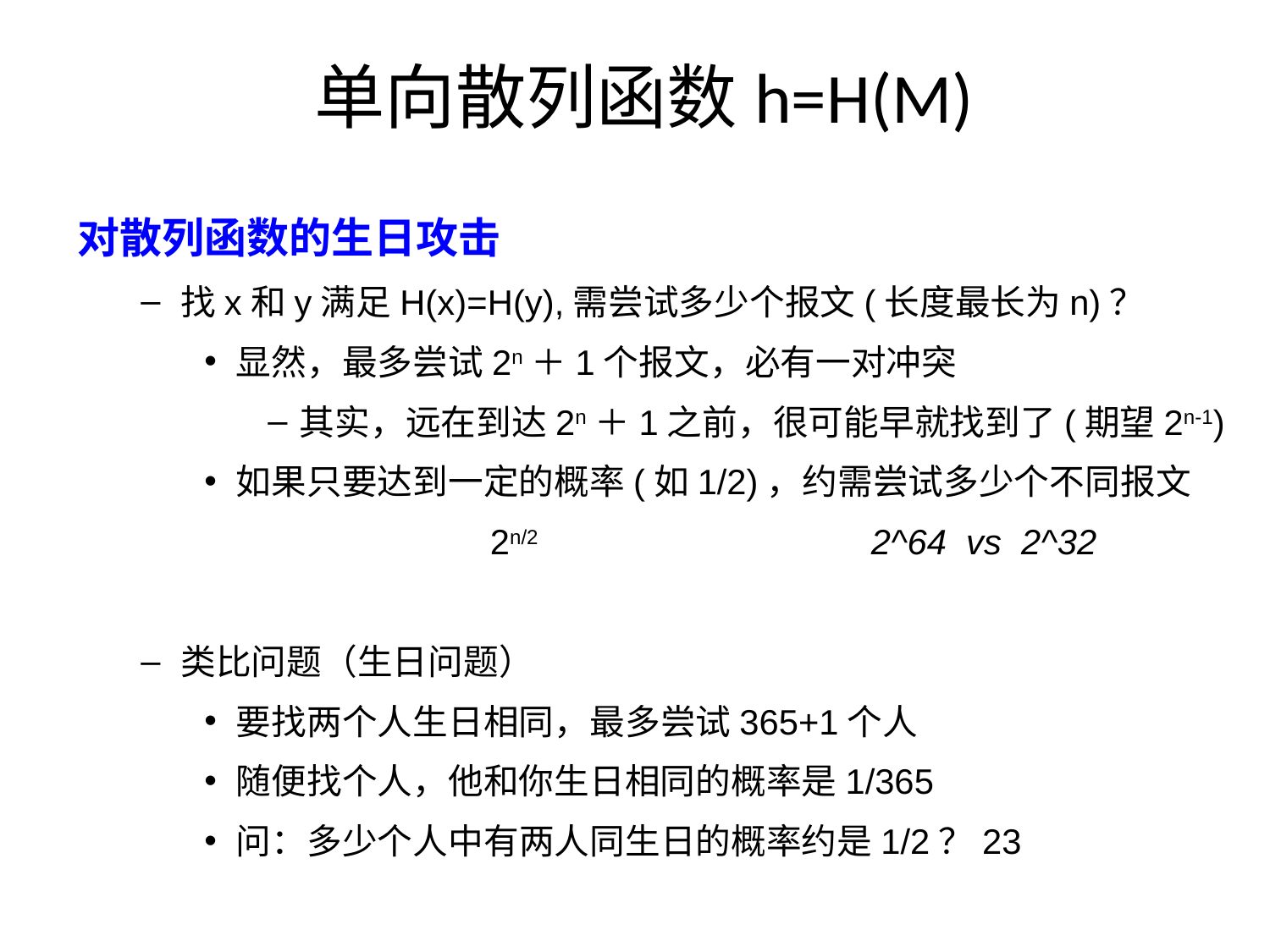

# 单向散列函数h=H(M)
对散列函数的生日攻击
找x和y满足H(x)=H(y),需尝试多少个报文(长度最长为n)？
显然，最多尝试2n＋1个报文，必有一对冲突
其实，远在到达2n＋1之前，很可能早就找到了(期望2n-1)
如果只要达到一定的概率(如1/2)，约需尝试多少个不同报文
			2n/2			2^64  vs  2^32

类比问题（生日问题）
要找两个人生日相同，最多尝试365+1个人
随便找个人，他和你生日相同的概率是1/365
问：多少个人中有两人同生日的概率约是1/2？23